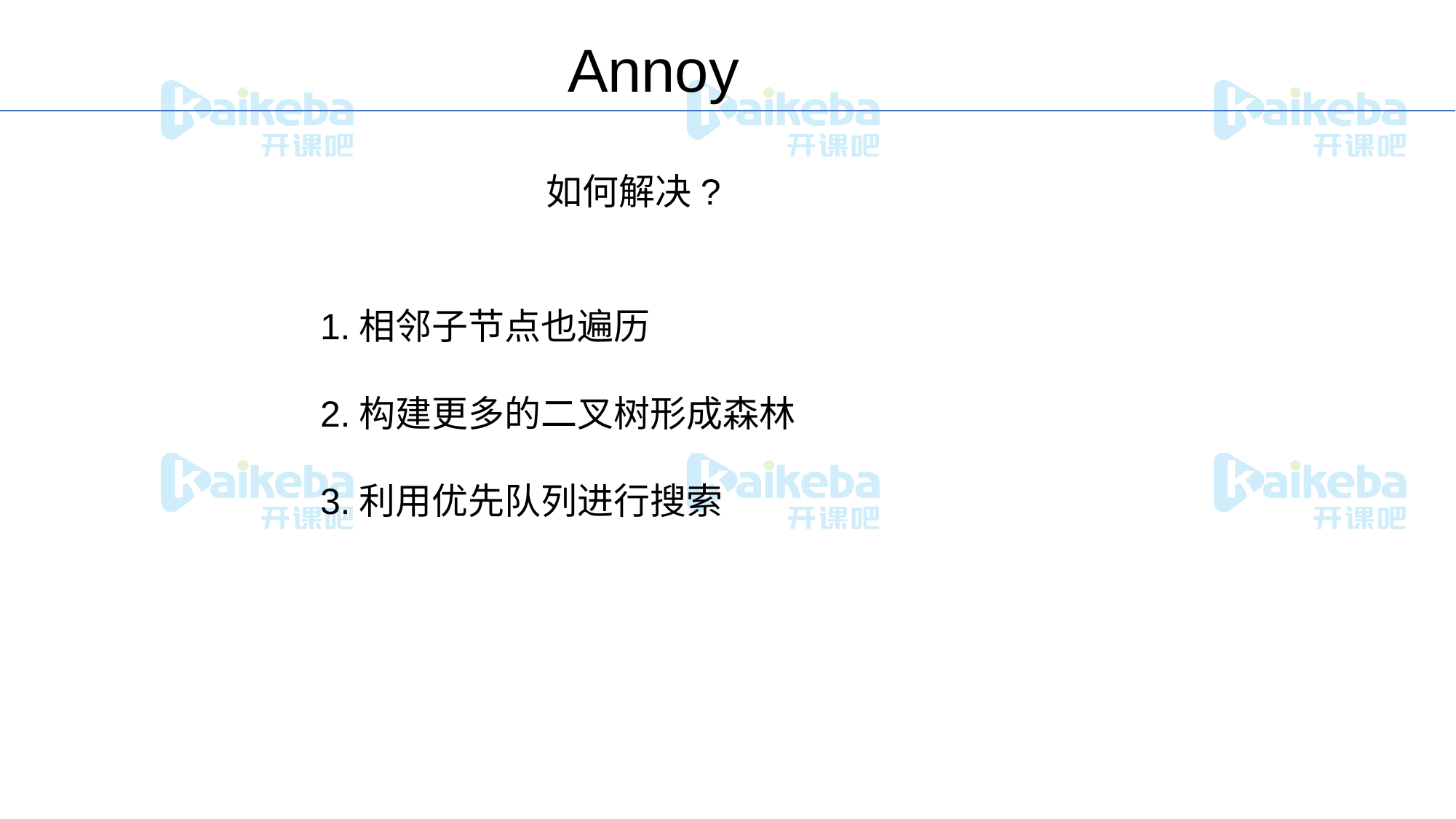

Annoy
如何解决?
1.相邻子节点也遍历

2.构建更多的二叉树形成森林

3.利用优先队列进行搜索